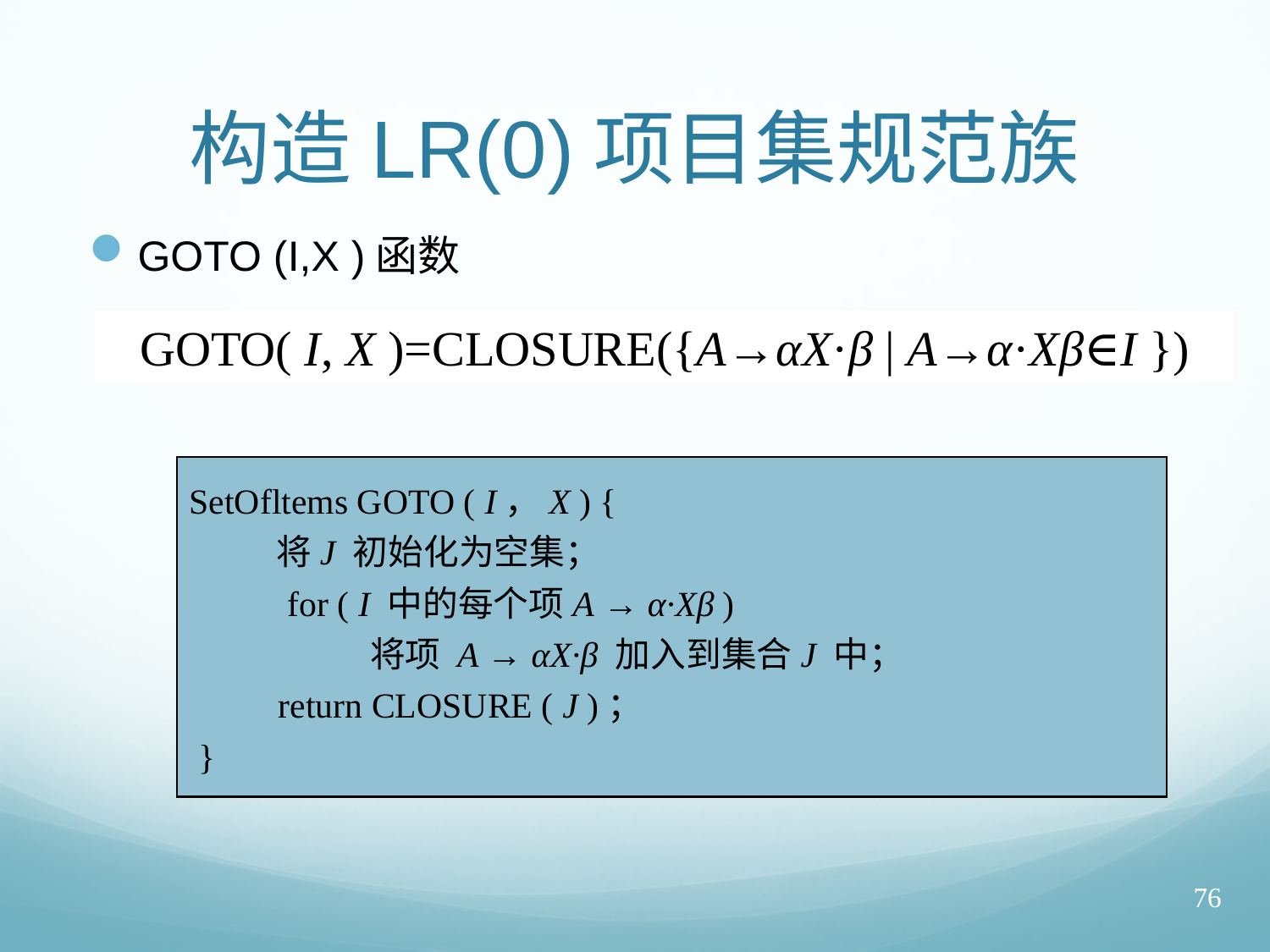

# 构造LR(0)项目集规范族
GOTO (I,X )函数
GOTO( I, X )=CLOSURE({A→αX·β | A→α·Xβ∈I })
SetOfltems GOTO ( I，X ) {
          将J 初始化为空集；
           for ( I 中的每个项A → α∙Xβ )
                      将项 A → αX∙β 加入到集合J 中；
          return CLOSURE ( J )；
 }
76